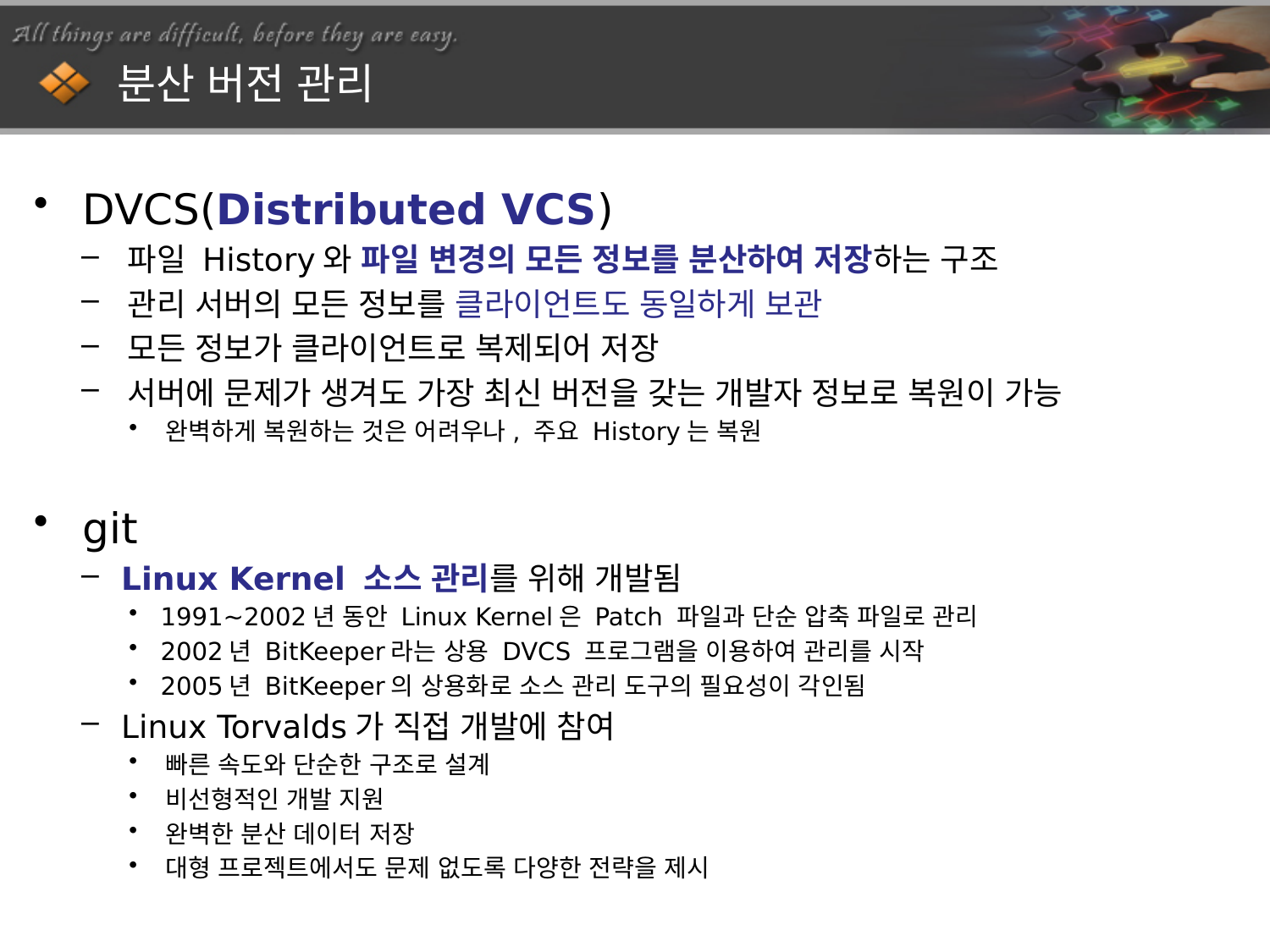

# 분산 버전 관리
 DVCS(Distributed VCS)
 파일 History와 파일 변경의 모든 정보를 분산하여 저장하는 구조
 관리 서버의 모든 정보를 클라이언트도 동일하게 보관
 모든 정보가 클라이언트로 복제되어 저장
 서버에 문제가 생겨도 가장 최신 버전을 갖는 개발자 정보로 복원이 가능
 완벽하게 복원하는 것은 어려우나, 주요 History는 복원

 git
 Linux Kernel 소스 관리를 위해 개발됨
 1991~2002년 동안 Linux Kernel은 Patch 파일과 단순 압축 파일로 관리
 2002년 BitKeeper라는 상용 DVCS 프로그램을 이용하여 관리를 시작
 2005년 BitKeeper의 상용화로 소스 관리 도구의 필요성이 각인됨
 Linux Torvalds가 직접 개발에 참여
 빠른 속도와 단순한 구조로 설계
 비선형적인 개발 지원
 완벽한 분산 데이터 저장
 대형 프로젝트에서도 문제 없도록 다양한 전략을 제시